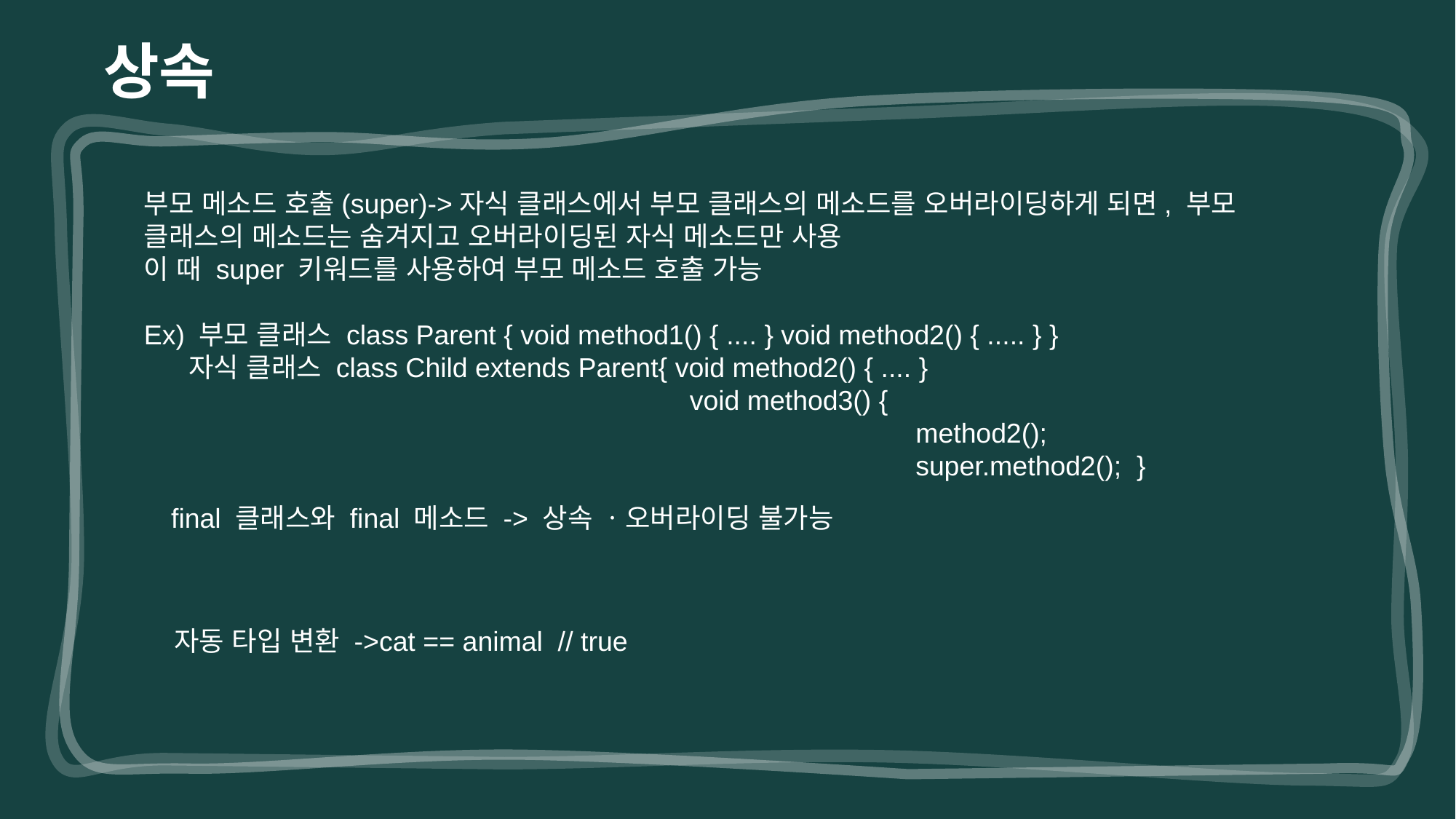

상속

부모 메소드 호출(super)->자식 클래스에서 부모 클래스의 메소드를 오버라이딩하게 되면, 부모 클래스의 메소드는 숨겨지고 오버라이딩된 자식 메소드만 사용
이 때 super 키워드를 사용하여 부모 메소드 호출 가능

Ex) 부모 클래스 class Parent { void method1() { .... } void method2() { ..... } }
     자식 클래스 class Child extends Parent{ void method2() { .... }
					void method3() {
					      		 method2();
							 super.method2();  }
final 클래스와 final 메소드 -> 상속 ㆍ오버라이딩 불가능
자동 타입 변환 ->cat == animal  // true